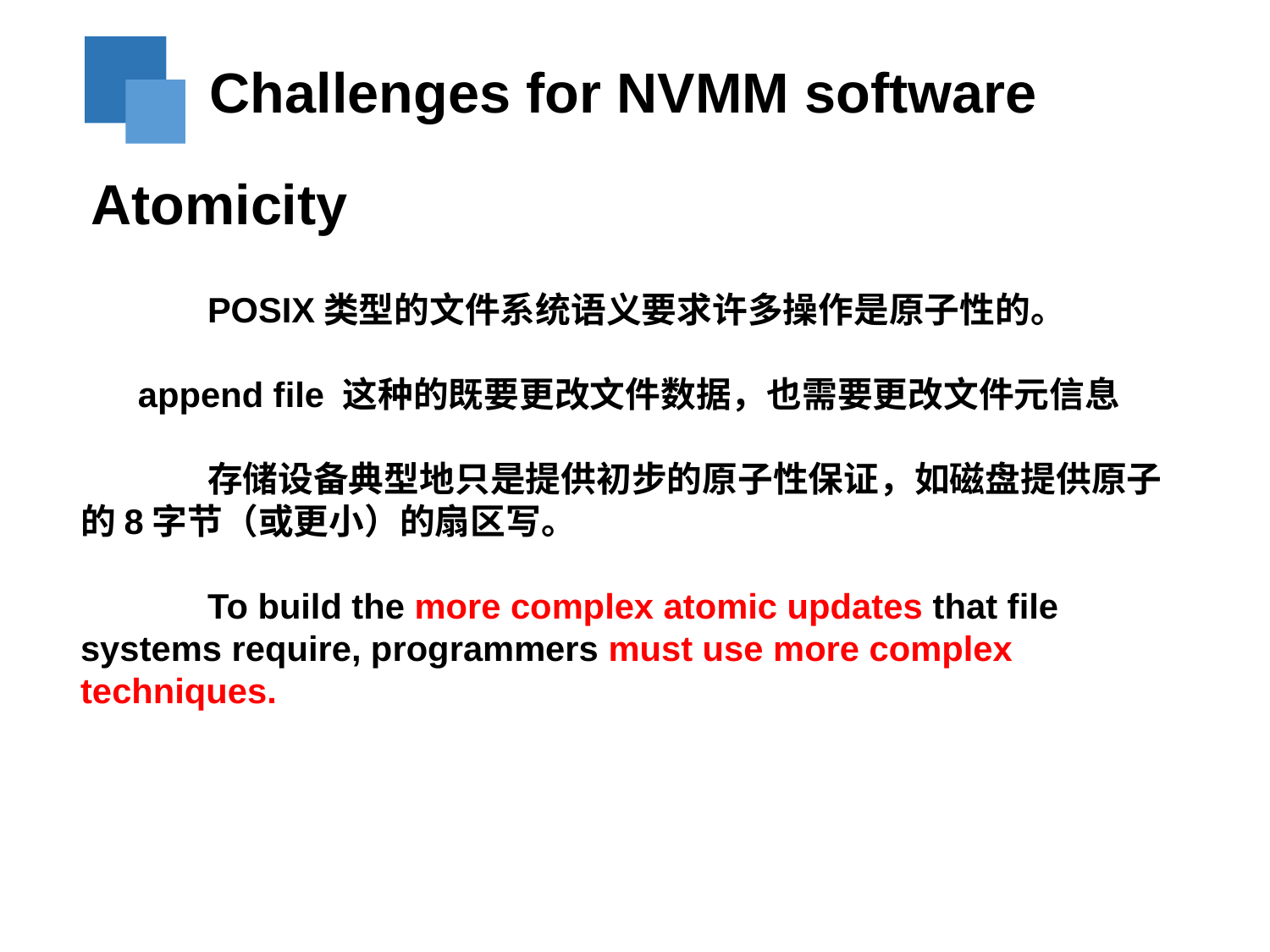

Challenges for NVMM software
Atomicity
	POSIX类型的文件系统语义要求许多操作是原子性的。

        append file 这种的既要更改文件数据，也需要更改文件元信息

	存储设备典型地只是提供初步的原子性保证，如磁盘提供原子的8字节（或更小）的扇区写。

	To build the more complex atomic updates that file systems require, programmers must use more complex techniques.